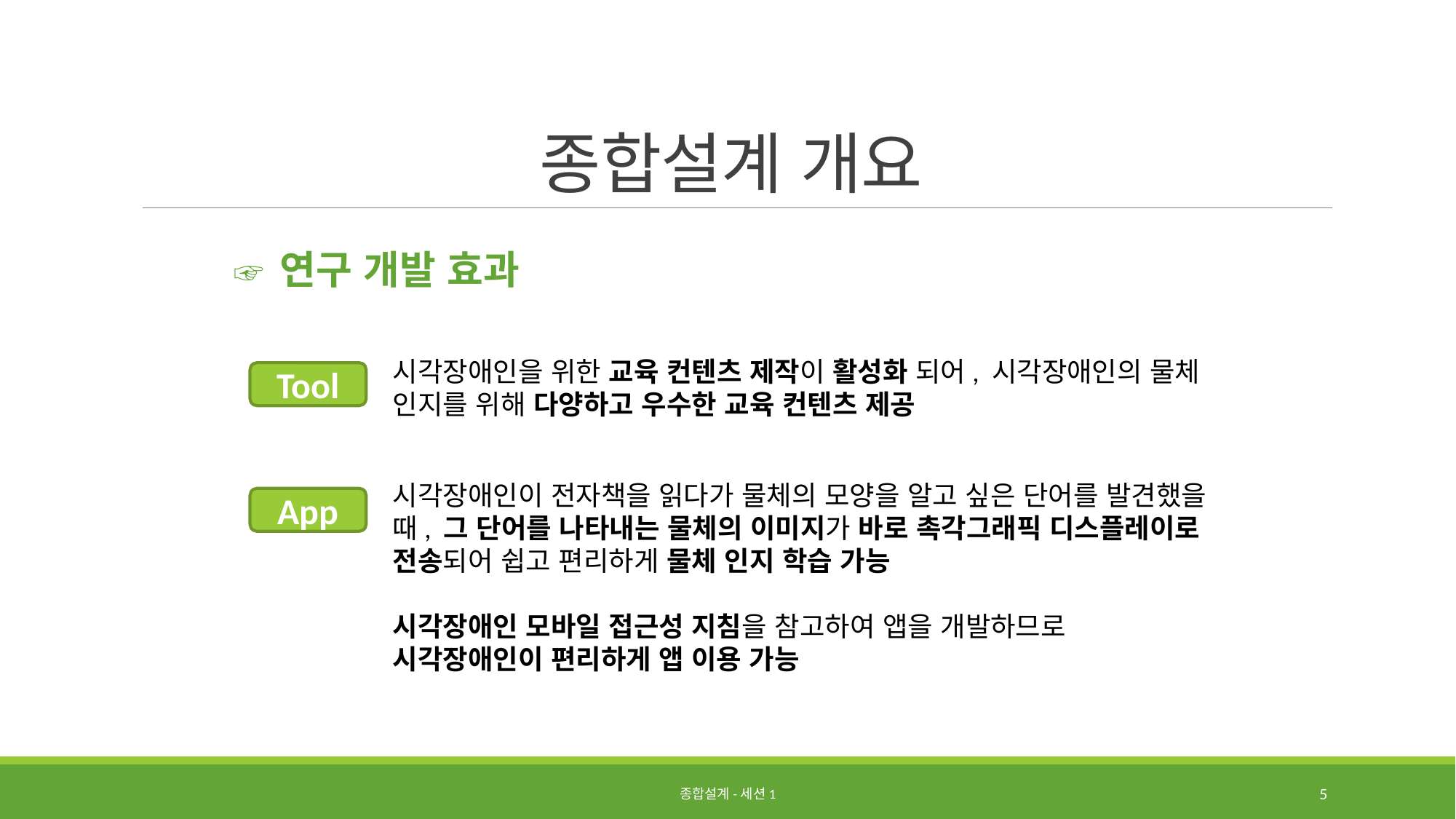

# 종합설계 개요
☞ 연구 개발 효과
시각장애인을 위한 교육 컨텐츠 제작이 활성화 되어, 시각장애인의 물체 인지를 위해 다양하고 우수한 교육 컨텐츠 제공
Tool
시각장애인이 전자책을 읽다가 물체의 모양을 알고 싶은 단어를 발견했을 때, 그 단어를 나타내는 물체의 이미지가 바로 촉각그래픽 디스플레이로 전송되어 쉽고 편리하게 물체 인지 학습 가능

시각장애인 모바일 접근성 지침을 참고하여 앱을 개발하므로
시각장애인이 편리하게 앱 이용 가능
App
종합설계-세션1
5